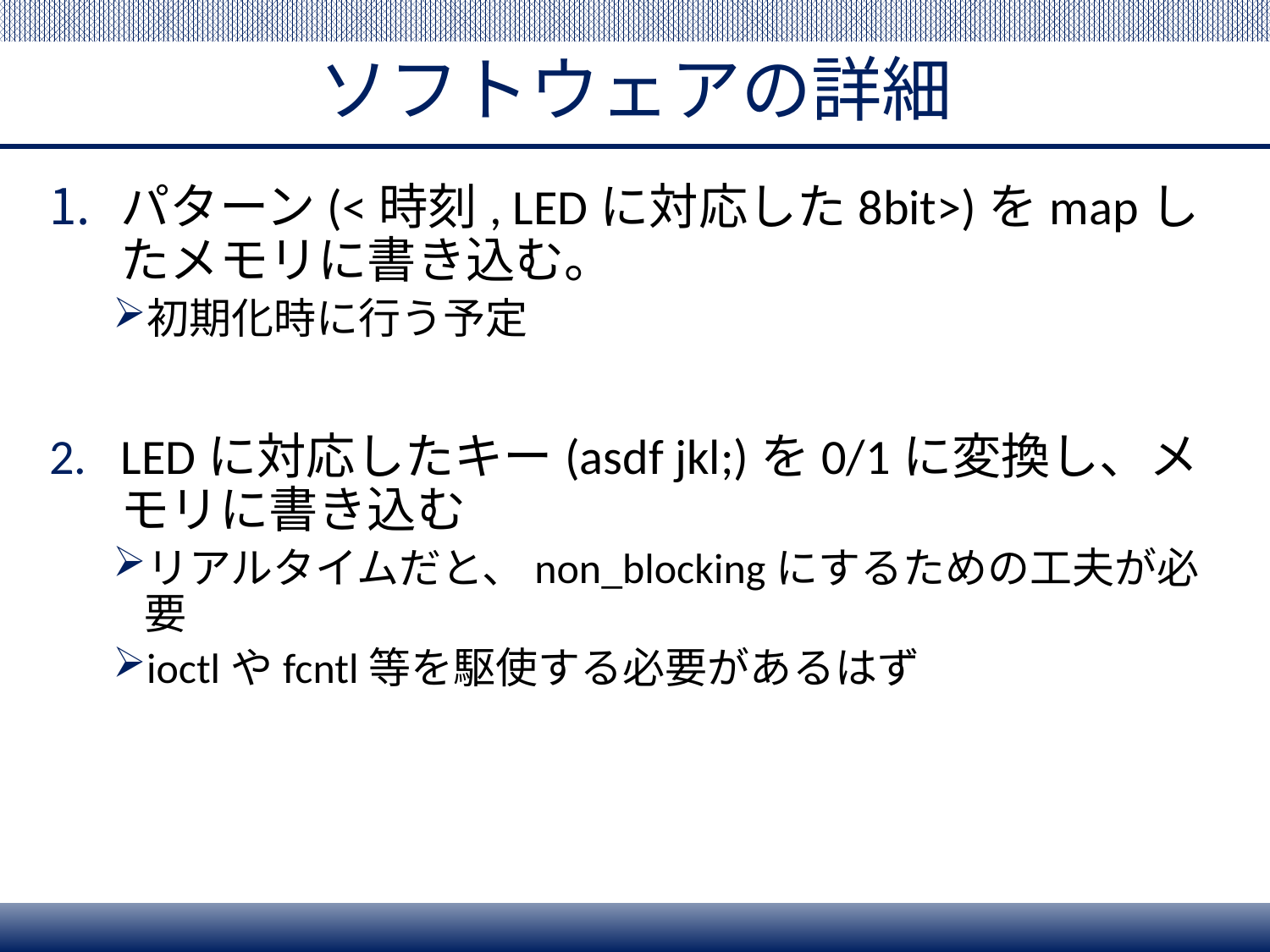

# ソフトウェアの詳細
パターン(<時刻, LEDに対応した8bit>)をmapしたメモリに書き込む。
初期化時に行う予定

LEDに対応したキー(asdf jkl;)を0/1に変換し、メモリに書き込む
リアルタイムだと、non_blockingにするための工夫が必要
ioctlやfcntl等を駆使する必要があるはず